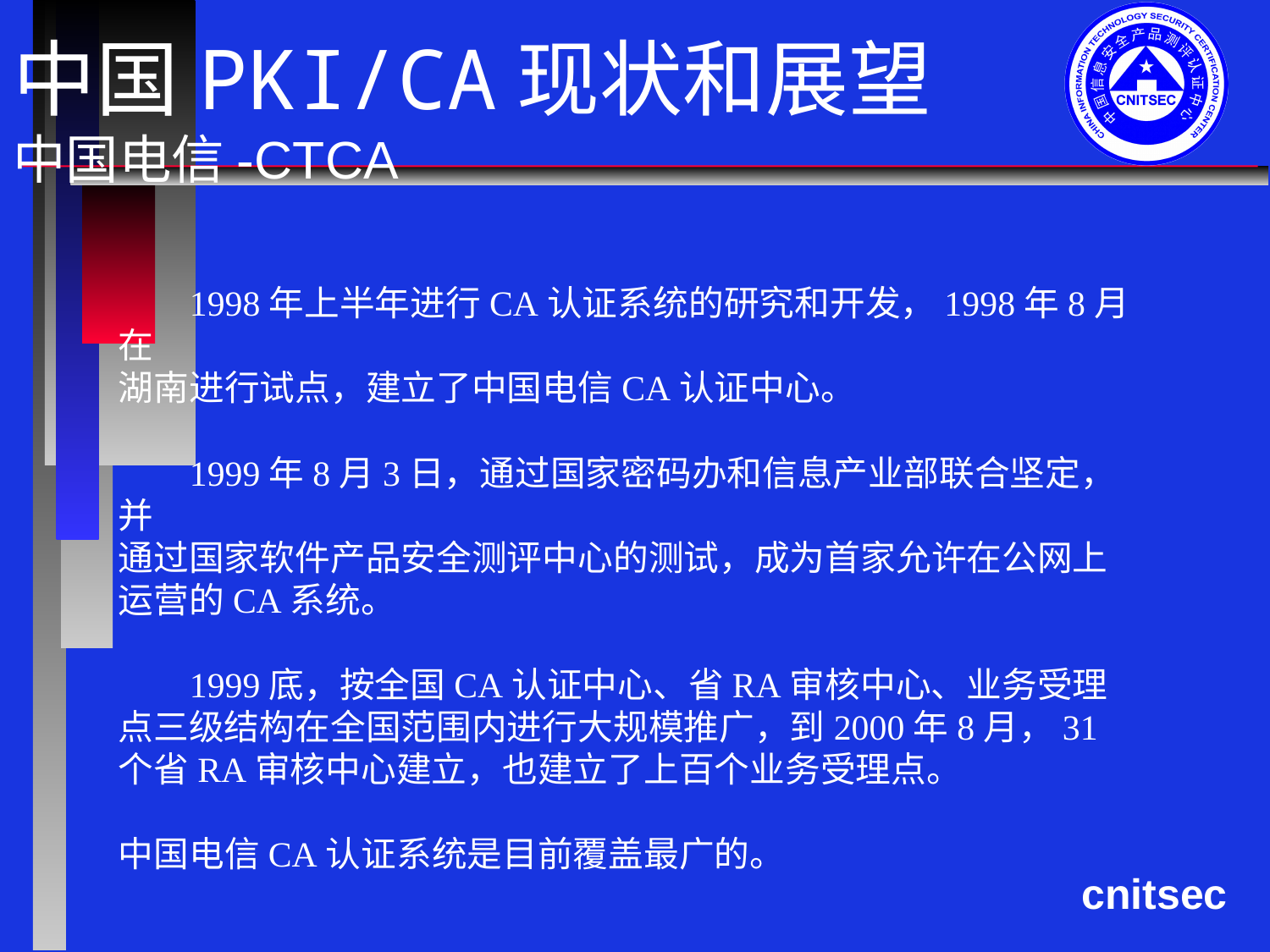

# 中国PKI/CA现状和展望 中国电信-CTCA

        1998年上半年进行CA认证系统的研究和开发，1998年8月在
湖南进行试点，建立了中国电信CA认证中心。

        1999年8月3日，通过国家密码办和信息产业部联合坚定，并
通过国家软件产品安全测评中心的测试，成为首家允许在公网上
运营的CA系统。

        1999底，按全国CA认证中心、省RA审核中心、业务受理点三级结构在全国范围内进行大规模推广，到2000年8月，31个省RA审核中心建立，也建立了上百个业务受理点。

中国电信CA认证系统是目前覆盖最广的。